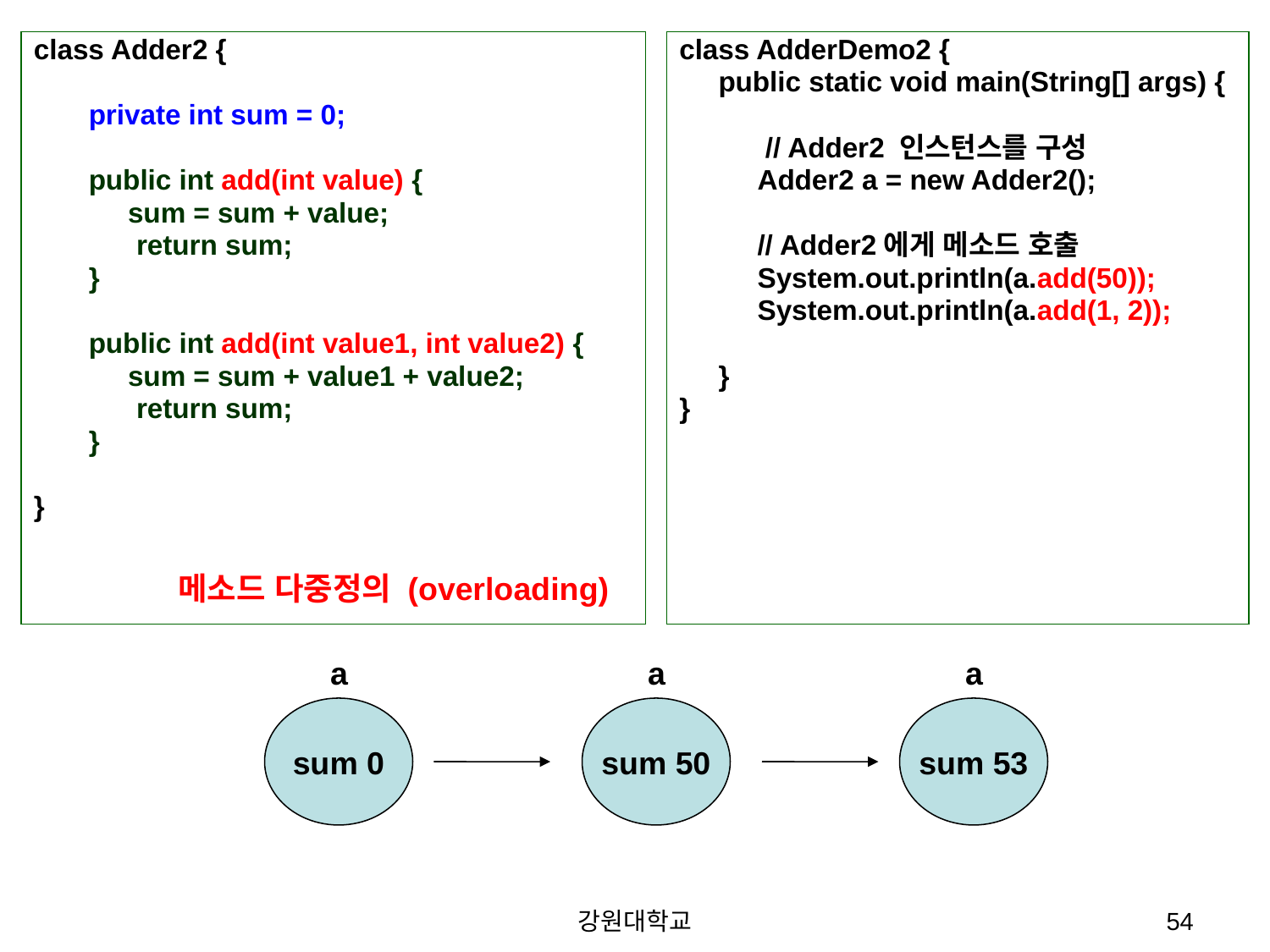

class Adder2 {

       private int sum = 0;

       public int add(int value) {
            sum = sum + value;
	       return sum;
       }

       public int add(int value1, int value2) {
            sum = sum + value1 + value2;
	       return sum;
       }

}
class AdderDemo2 {
     public static void main(String[] args) {

           // Adder2 인스턴스를 구성
          Adder2 a = new Adder2();

          // Adder2에게 메소드 호출
          System.out.println(a.add(50));
          System.out.println(a.add(1, 2));

     }
}
메소드 다중정의 (overloading)
a
a
a
sum 0
sum 50
sum 53

강원대학교
54